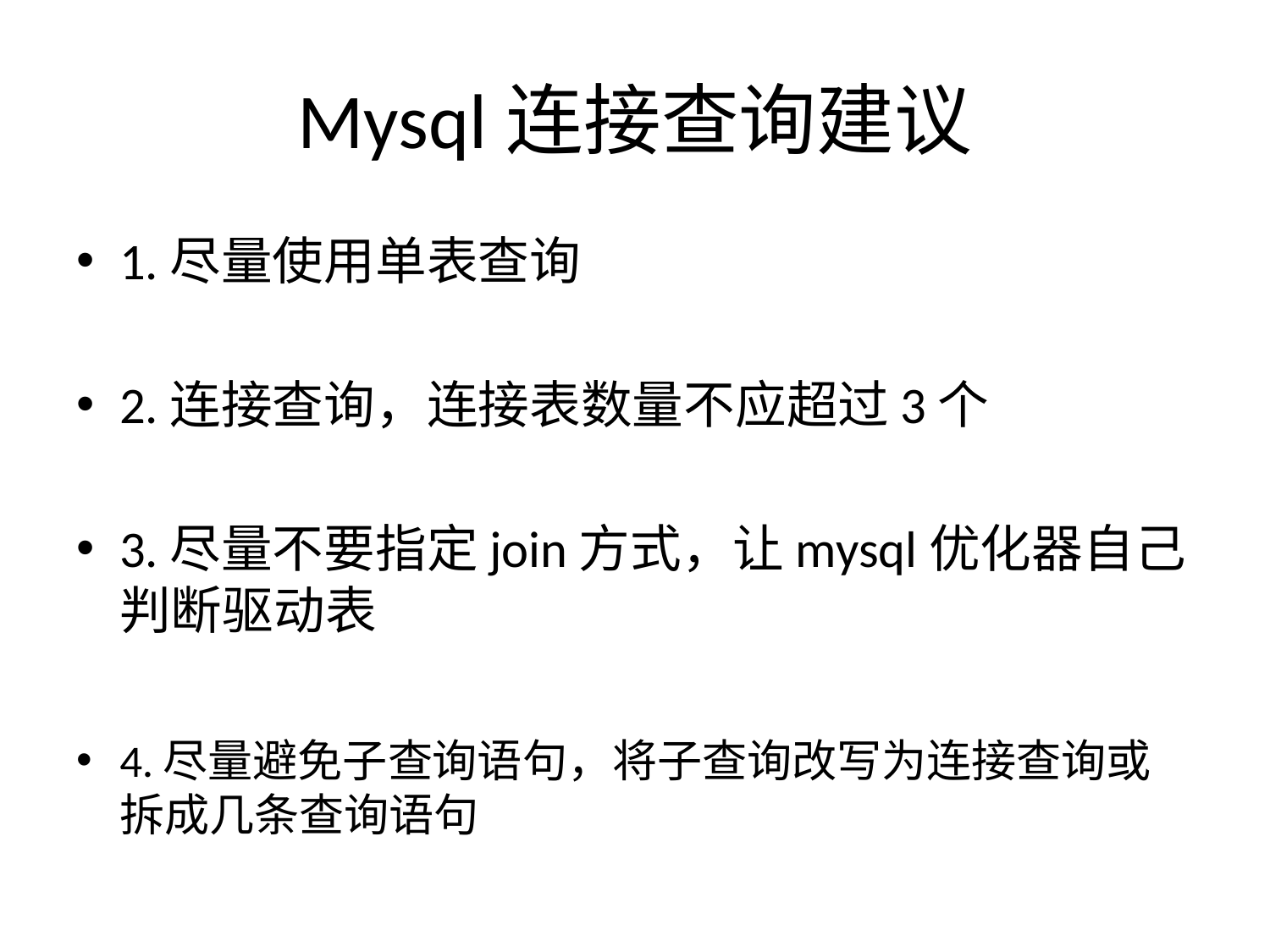

# Mysql连接查询建议
1.尽量使用单表查询

2.连接查询，连接表数量不应超过3个

3.尽量不要指定join方式，让mysql优化器自己判断驱动表

4.尽量避免子查询语句，将子查询改写为连接查询或拆成几条查询语句